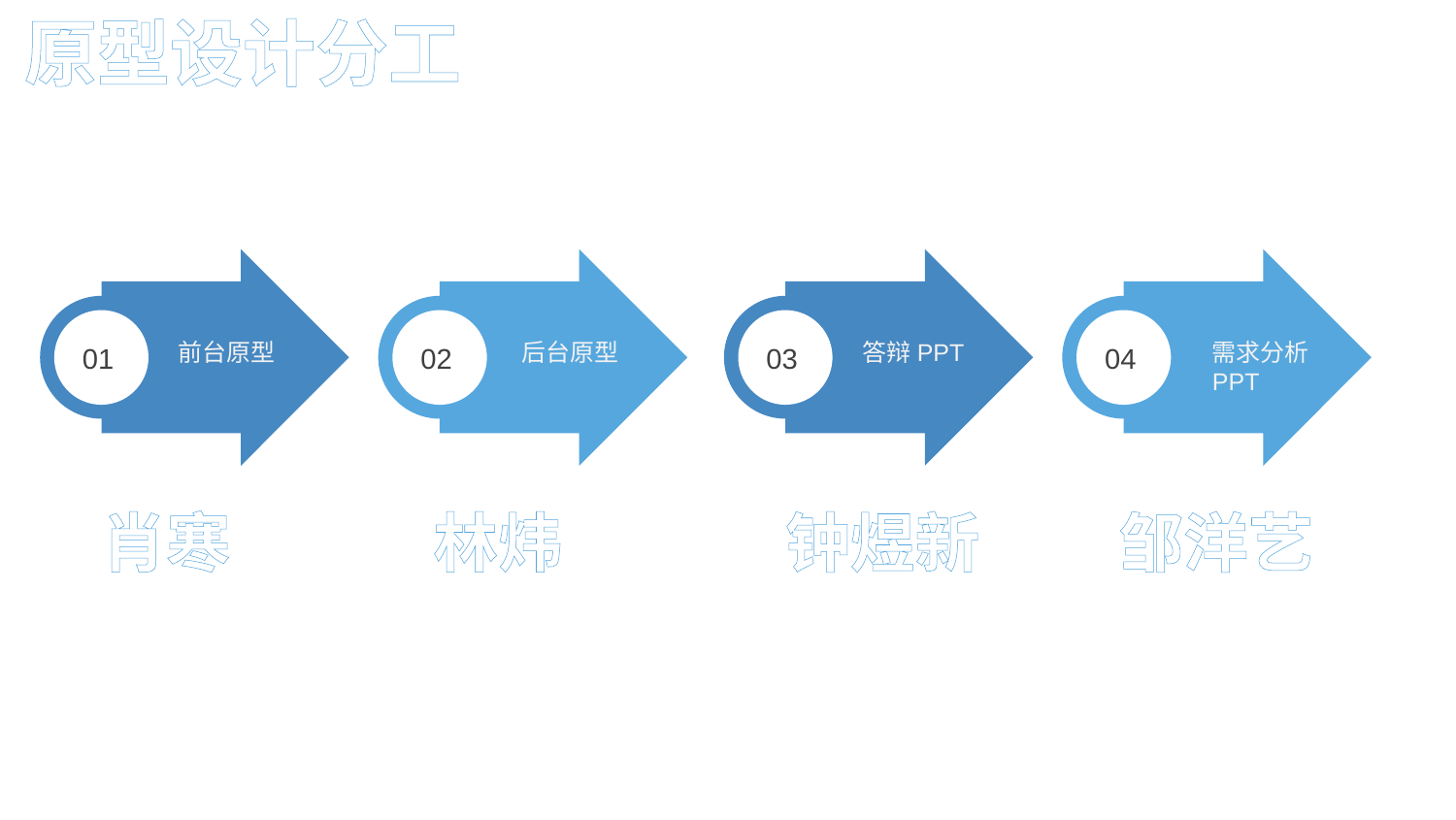

原型设计分工

02
后台原型
林炜

01
前台原型
肖寒

03
答辩PPT
钟煜新

04
需求分析PPT
邹洋艺